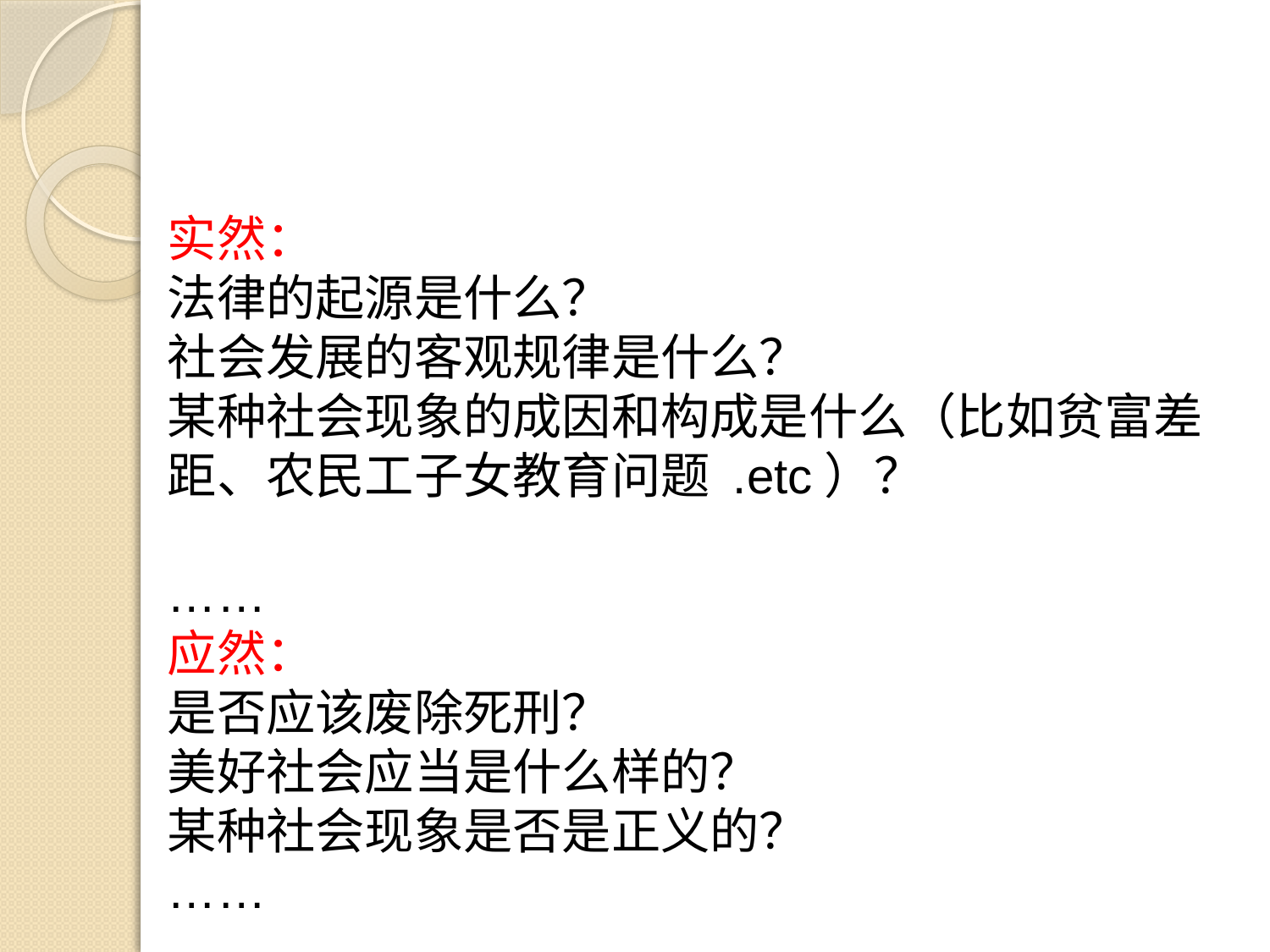

#
实然：
法律的起源是什么？
社会发展的客观规律是什么？
某种社会现象的成因和构成是什么（比如贫富差距、农民工子女教育问题 .etc）？

……
应然：
是否应该废除死刑？
美好社会应当是什么样的？
某种社会现象是否是正义的？
……